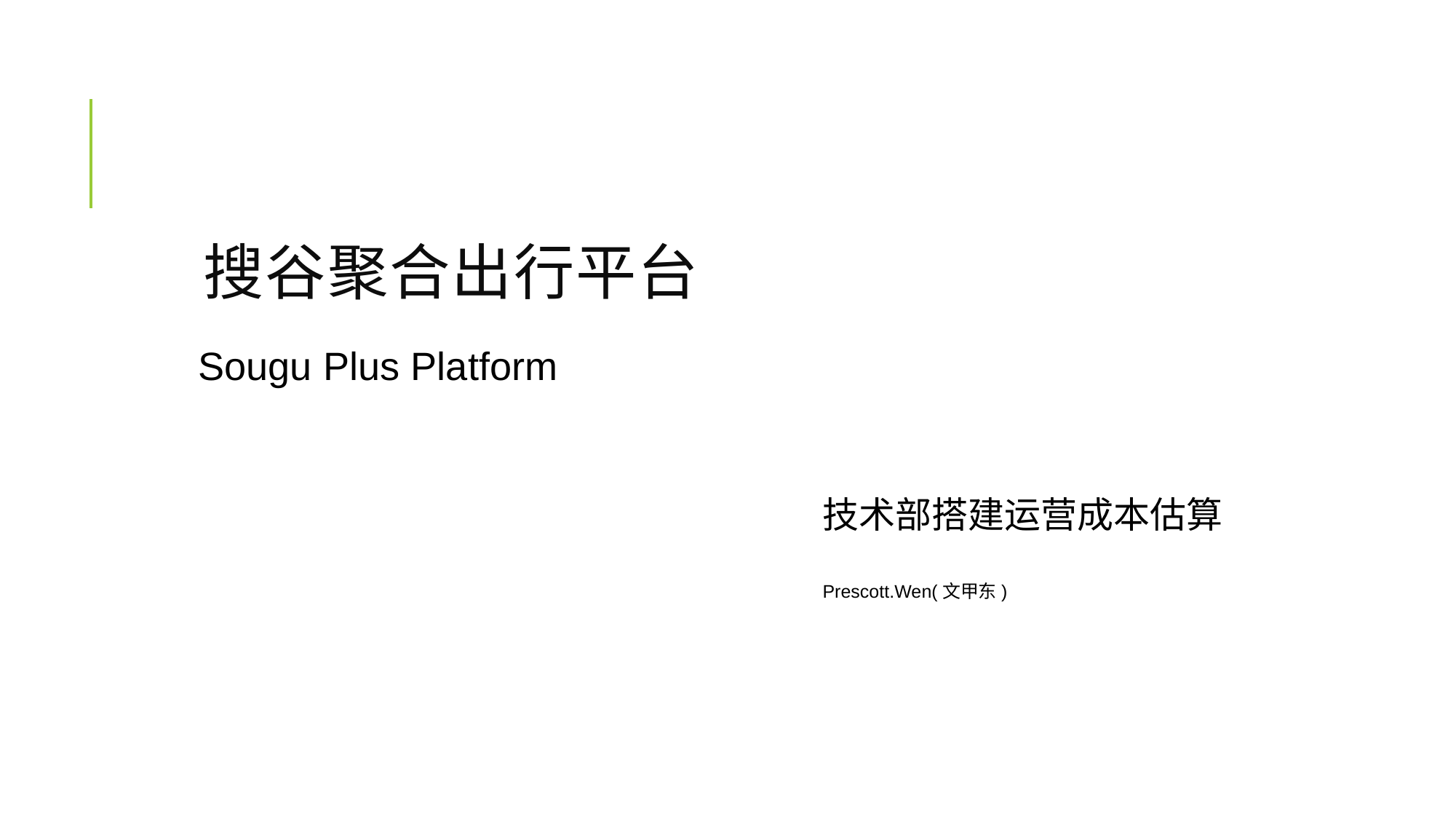

# 搜谷聚合出行平台
Sougu Plus Platform
技术部搭建运营成本估算
Prescott.Wen(文甲东)